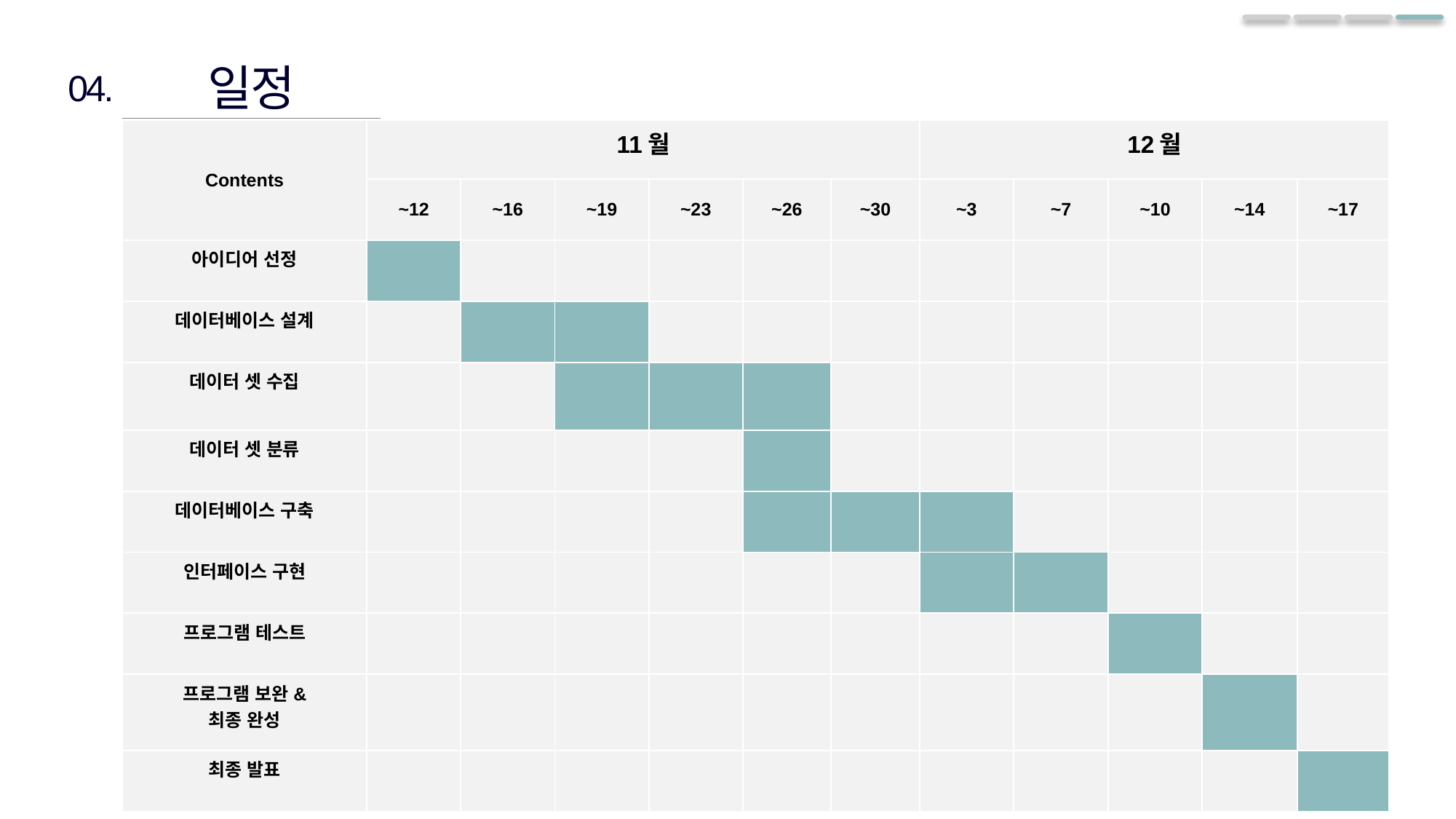

일정
04.
| Contents | 11월 |  |  |  |  |  | 12월 |  |  |  |  |
| --- | --- | --- | --- | --- | --- | --- | --- | --- | --- | --- | --- |
|  | ~12 | ~16 | ~19 | ~23 | ~26 | ~30 | ~3 | ~7 | ~10 | ~14 | ~17 |
| 아이디어 선정 |  |  |  |  |  |  |  |  |  |  |  |
| 데이터베이스 설계 |  |  |  |  |  |  |  |  |  |  |  |
| 데이터 셋 수집 |  |  |  |  |  |  |  |  |  |  |  |
| 데이터 셋 분류 |  |  |  |  |  |  |  |  |  |  |  |
| 데이터베이스 구축 |  |  |  |  |  |  |  |  |  |  |  |
| 인터페이스 구현 |  |  |  |  |  |  |  |  |  |  |  |
| 프로그램 테스트 |  |  |  |  |  |  |  |  |  |  |  |
| 프로그램 보완& 최종 완성 |  |  |  |  |  |  |  |  |  |  |  |
| 최종 발표 |  |  |  |  |  |  |  |  |  |  |  |